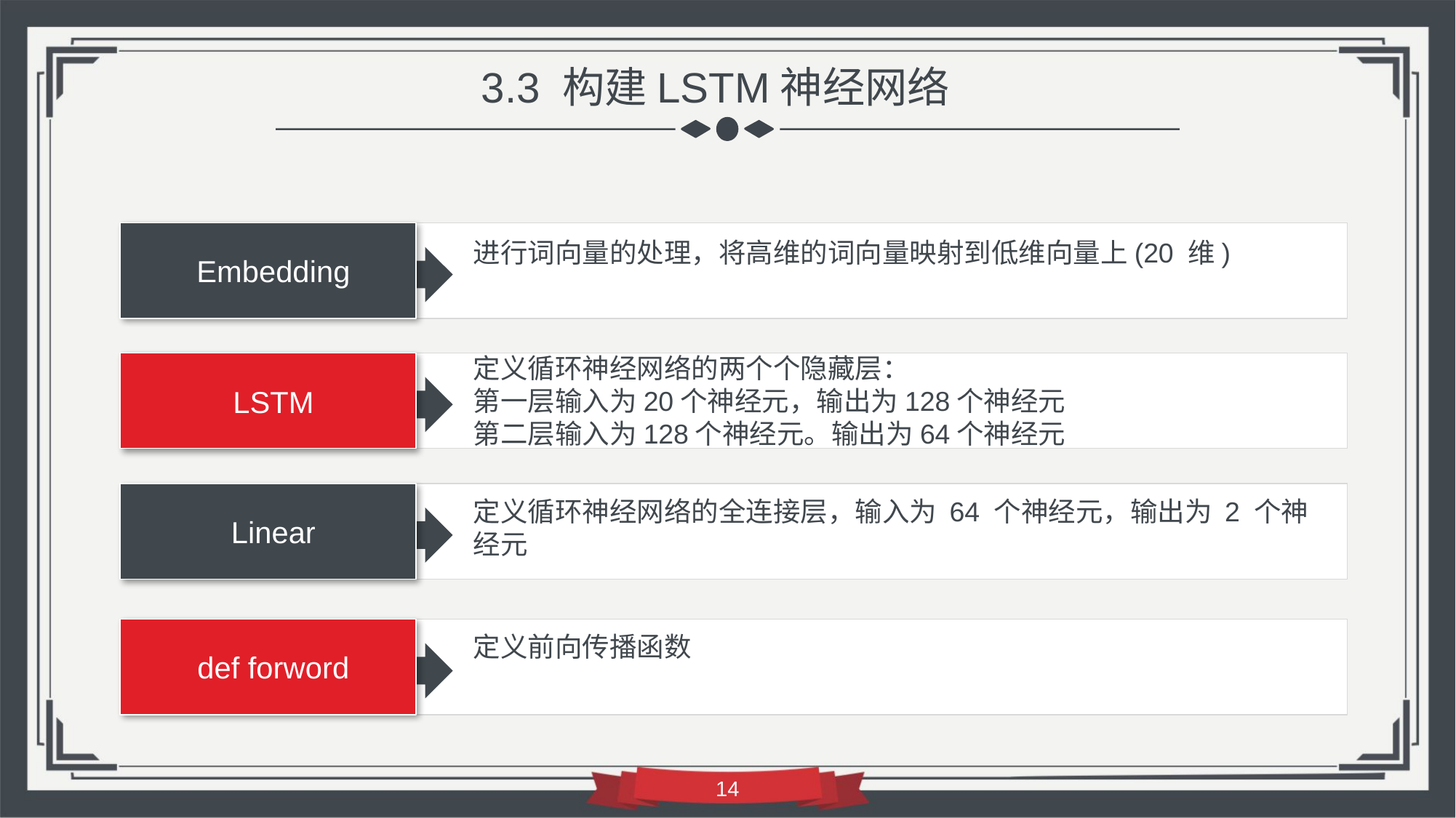

3.3 构建LSTM神经网络

进行词向量的处理，将高维的词向量映射到低维向量上(20 维)
Embedding

定义循环神经网络的两个个隐藏层：
第一层输入为20个神经元，输出为128个神经元
第二层输入为128个神经元。输出为64个神经元

LSTM

定义循环神经网络的全连接层，输入为 64 个神经元，输出为 2 个神经元
Linear

定义前向传播函数
def forword